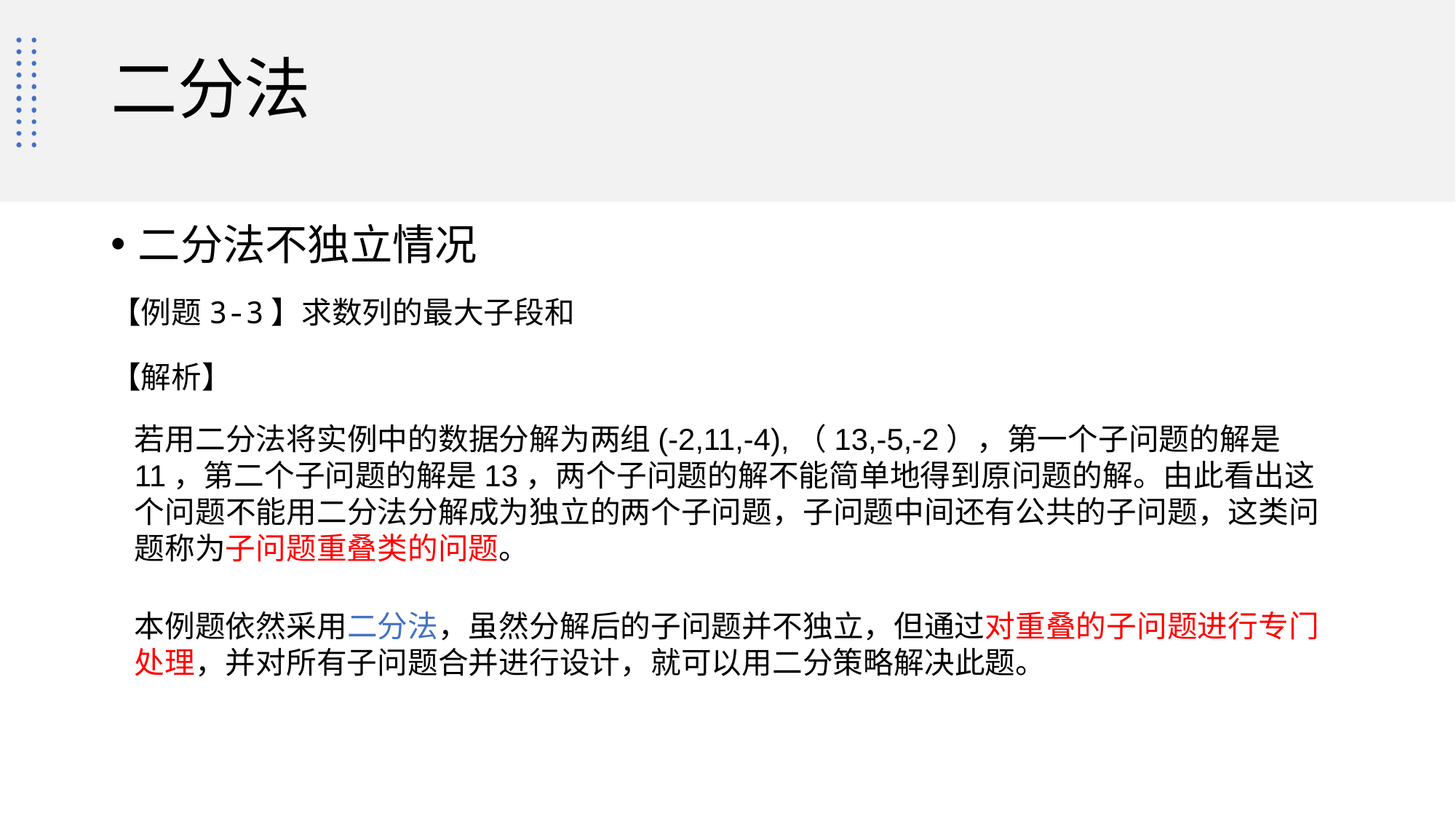

# 二分法
二分法不独立情况
【例题3-3】求数列的最大子段和
【解析】
若用二分法将实例中的数据分解为两组(-2,11,-4),（13,-5,-2），第一个子问题的解是11，第二个子问题的解是13，两个子问题的解不能简单地得到原问题的解。由此看出这个问题不能用二分法分解成为独立的两个子问题，子问题中间还有公共的子问题，这类问题称为子问题重叠类的问题。
本例题依然采用二分法，虽然分解后的子问题并不独立，但通过对重叠的子问题进行专门处理，并对所有子问题合并进行设计，就可以用二分策略解决此题。